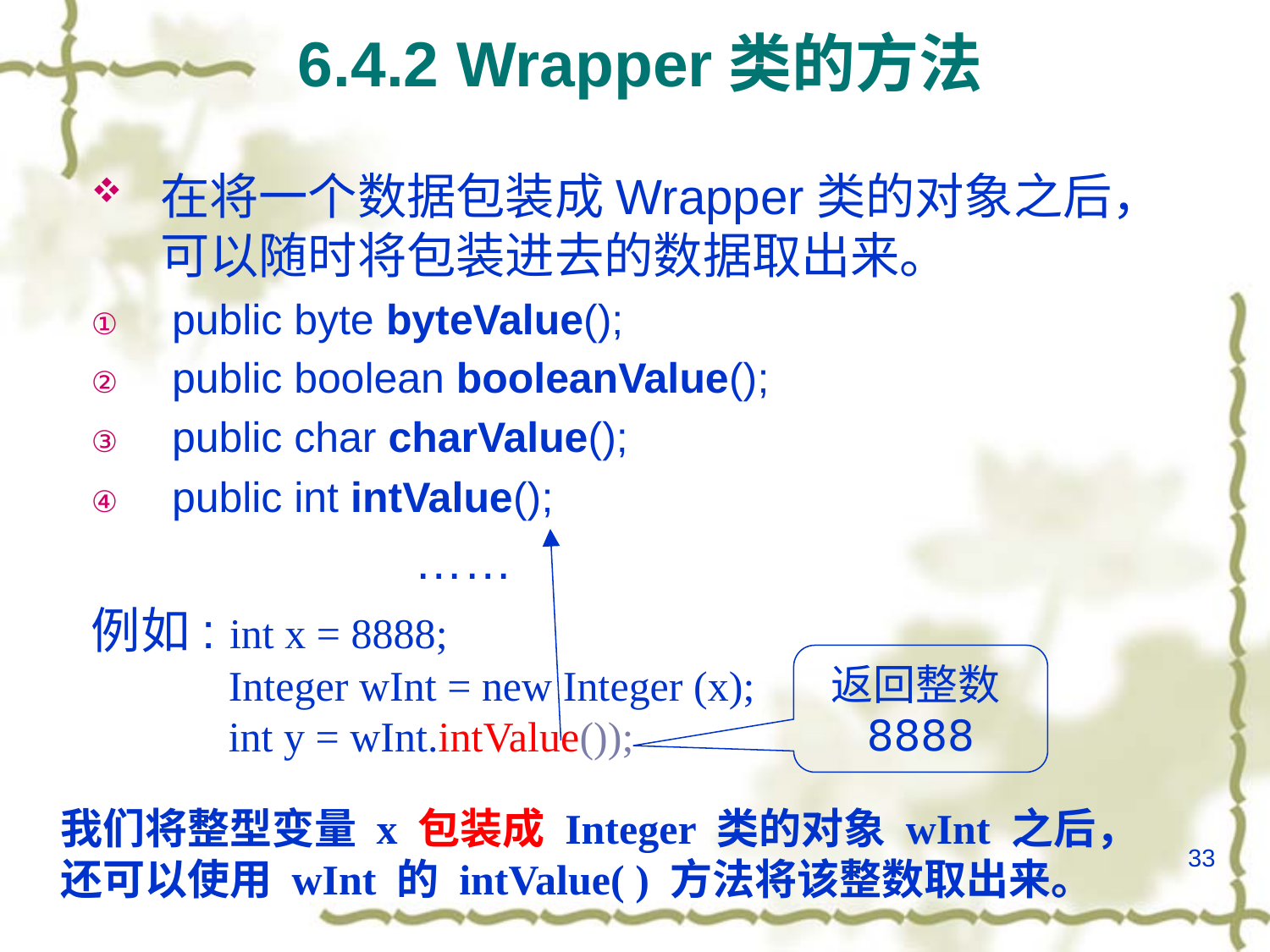

# 6.4.2 Wrapper类的方法
在将一个数据包装成Wrapper类的对象之后，可以随时将包装进去的数据取出来。
 public byte byteValue();
 public boolean booleanValue();
 public char charValue();
 public int intValue();
			……
例如: int x = 8888;
 Integer wInt = new Integer (x);
 int y = wInt.intValue());

返回整数8888
我们将整型变量 x 包装成 Integer 类的对象 wInt 之后，
还可以使用 wInt 的 intValue( ) 方法将该整数取出来。
33